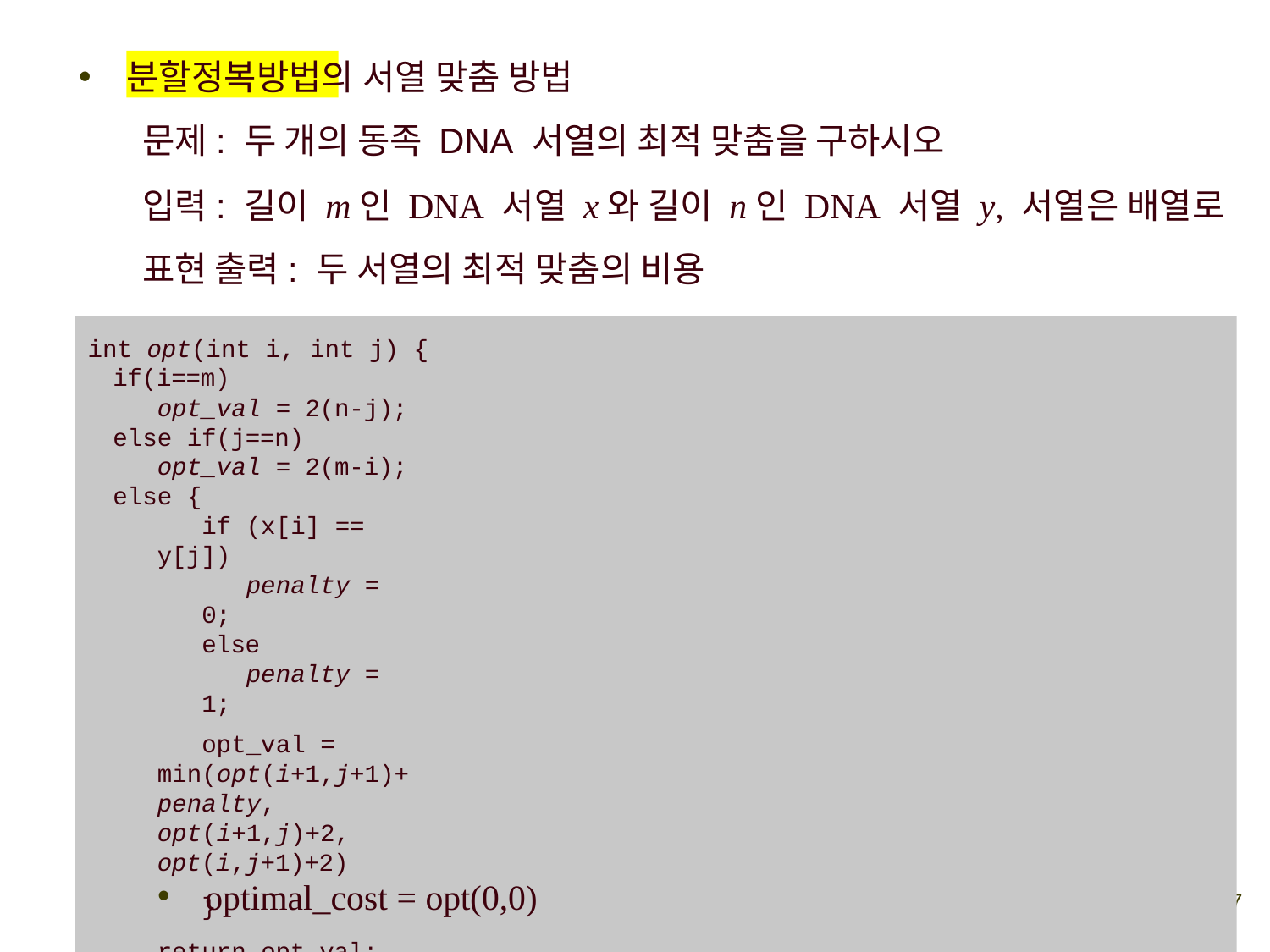

분할정복방법의 서열 맞춤 방법
문제: 두 개의 동족 DNA 서열의 최적 맞춤을 구하시오
입력: 길이 m인 DNA 서열 x와 길이 n인 DNA 서열 y, 서열은 배열로 표현 출력: 두 서열의 최적 맞춤의 비용

int opt(int i, int j) {
if(i==m)
opt_val = 2(n-j); else if(j==n)
opt_val = 2(m-i); else {
if (x[i] == y[j])
penalty = 0;
else
penalty = 1;
opt_val = min(opt(i+1,j+1)+penalty, opt(i+1,j)+2, opt(i,j+1)+2)
}
return opt_val;
}
optimal_cost = opt(0,0)
87